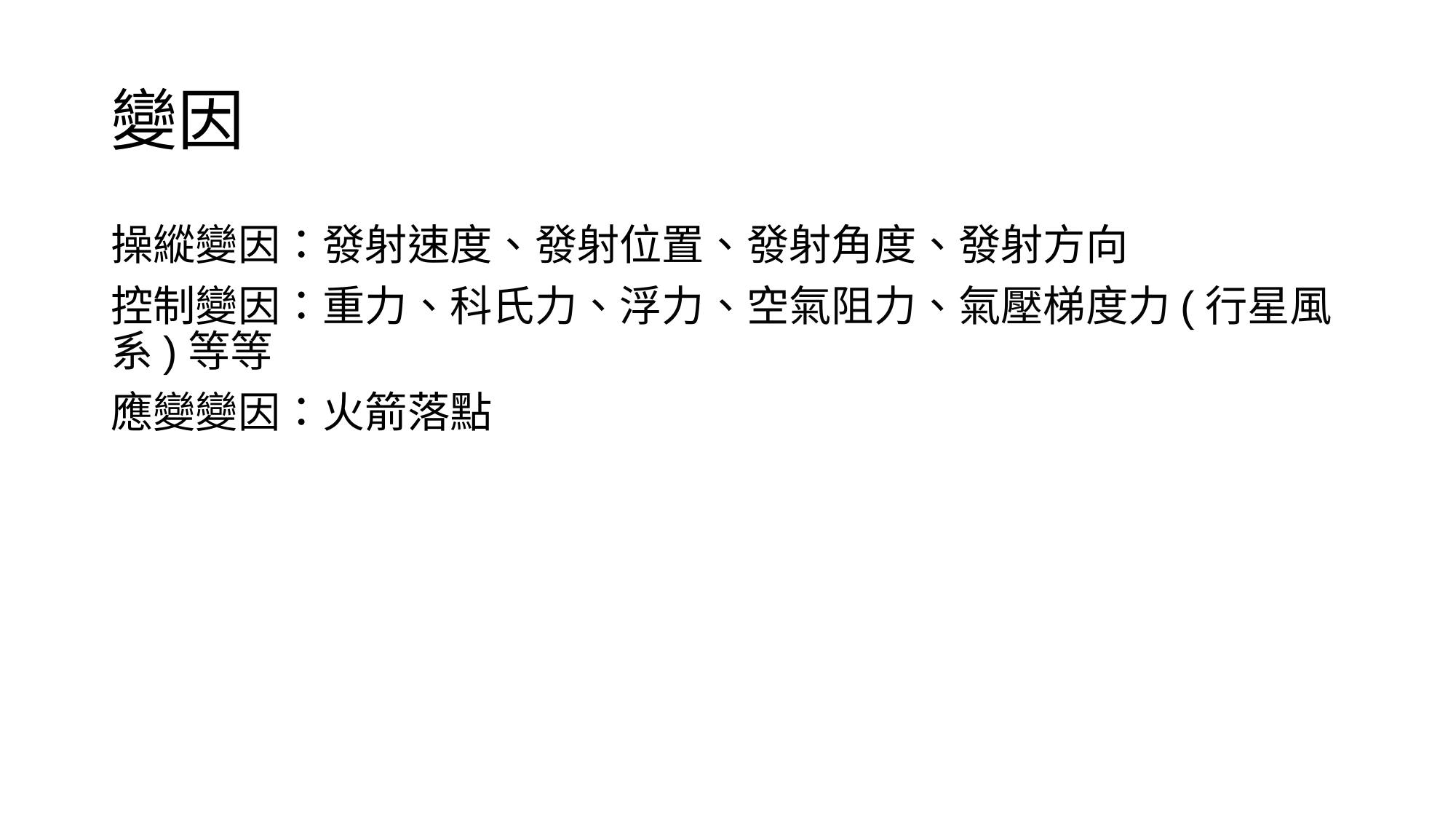

# 變因
操縱變因：發射速度、發射位置、發射角度、發射方向
控制變因：重力、科氏力、浮力、空氣阻力、氣壓梯度力(行星風系)等等
應變變因：火箭落點